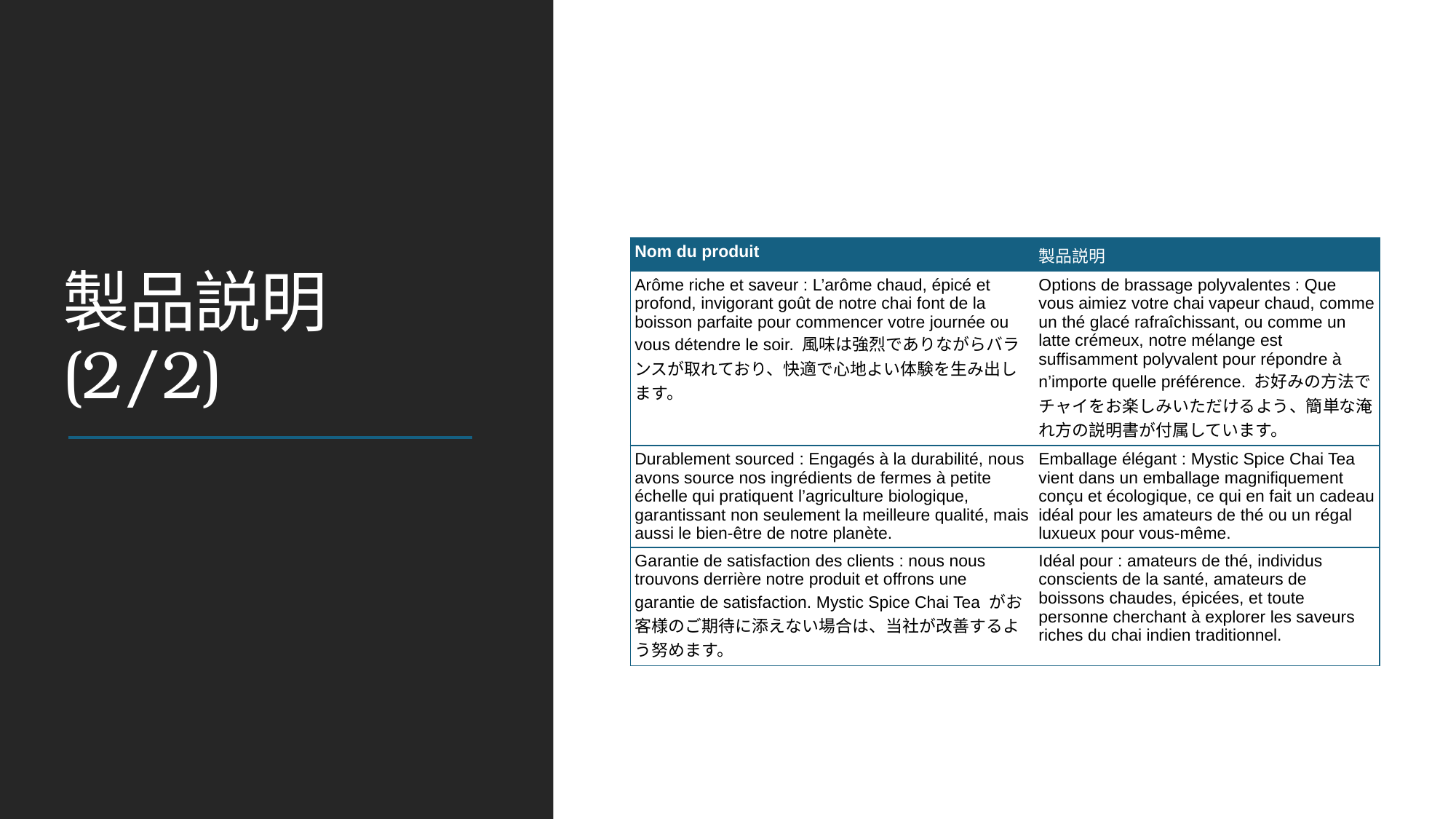

# 製品説明 (2/2)
| Nom du produit | 製品説明 |
| --- | --- |
| Arôme riche et saveur : L’arôme chaud, épicé et profond, invigorant goût de notre chai font de la boisson parfaite pour commencer votre journée ou vous détendre le soir. 風味は強烈でありながらバランスが取れており、快適で心地よい体験を生み出します。 | Options de brassage polyvalentes : Que vous aimiez votre chai vapeur chaud, comme un thé glacé rafraîchissant, ou comme un latte crémeux, notre mélange est suffisamment polyvalent pour répondre à n’importe quelle préférence. お好みの方法でチャイをお楽しみいただけるよう、簡単な淹れ方の説明書が付属しています。 |
| Durablement sourced : Engagés à la durabilité, nous avons source nos ingrédients de fermes à petite échelle qui pratiquent l’agriculture biologique, garantissant non seulement la meilleure qualité, mais aussi le bien-être de notre planète. | Emballage élégant : Mystic Spice Chai Tea vient dans un emballage magnifiquement conçu et écologique, ce qui en fait un cadeau idéal pour les amateurs de thé ou un régal luxueux pour vous-même. |
| Garantie de satisfaction des clients : nous nous trouvons derrière notre produit et offrons une garantie de satisfaction. Mystic Spice Chai Tea がお客様のご期待に添えない場合は、当社が改善するよう努めます。 | Idéal pour : amateurs de thé, individus conscients de la santé, amateurs de boissons chaudes, épicées, et toute personne cherchant à explorer les saveurs riches du chai indien traditionnel. |